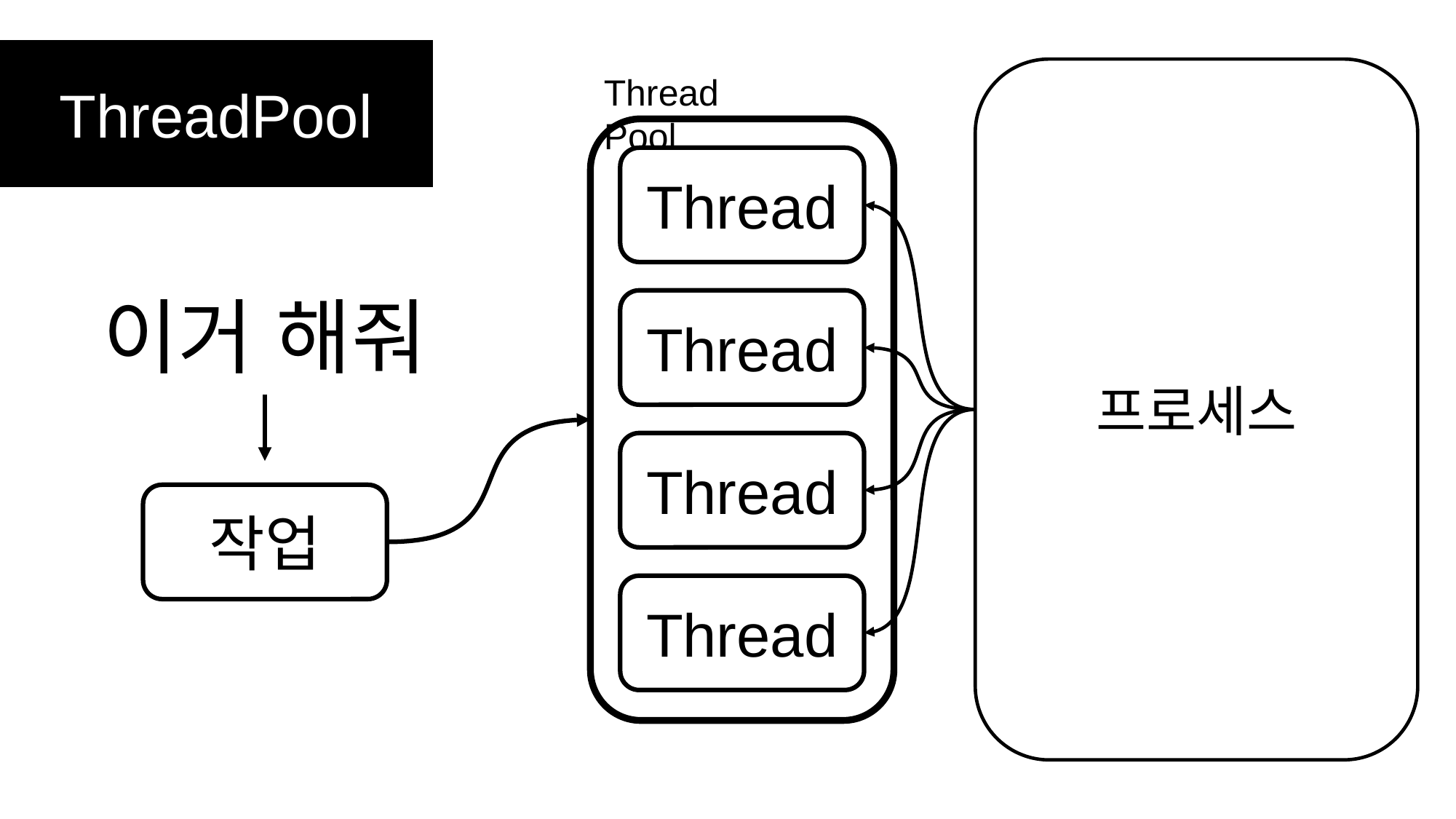

ThreadPool
프로세스
Thread Pool

Thread
이거 해줘
Thread
Thread
작업
Thread